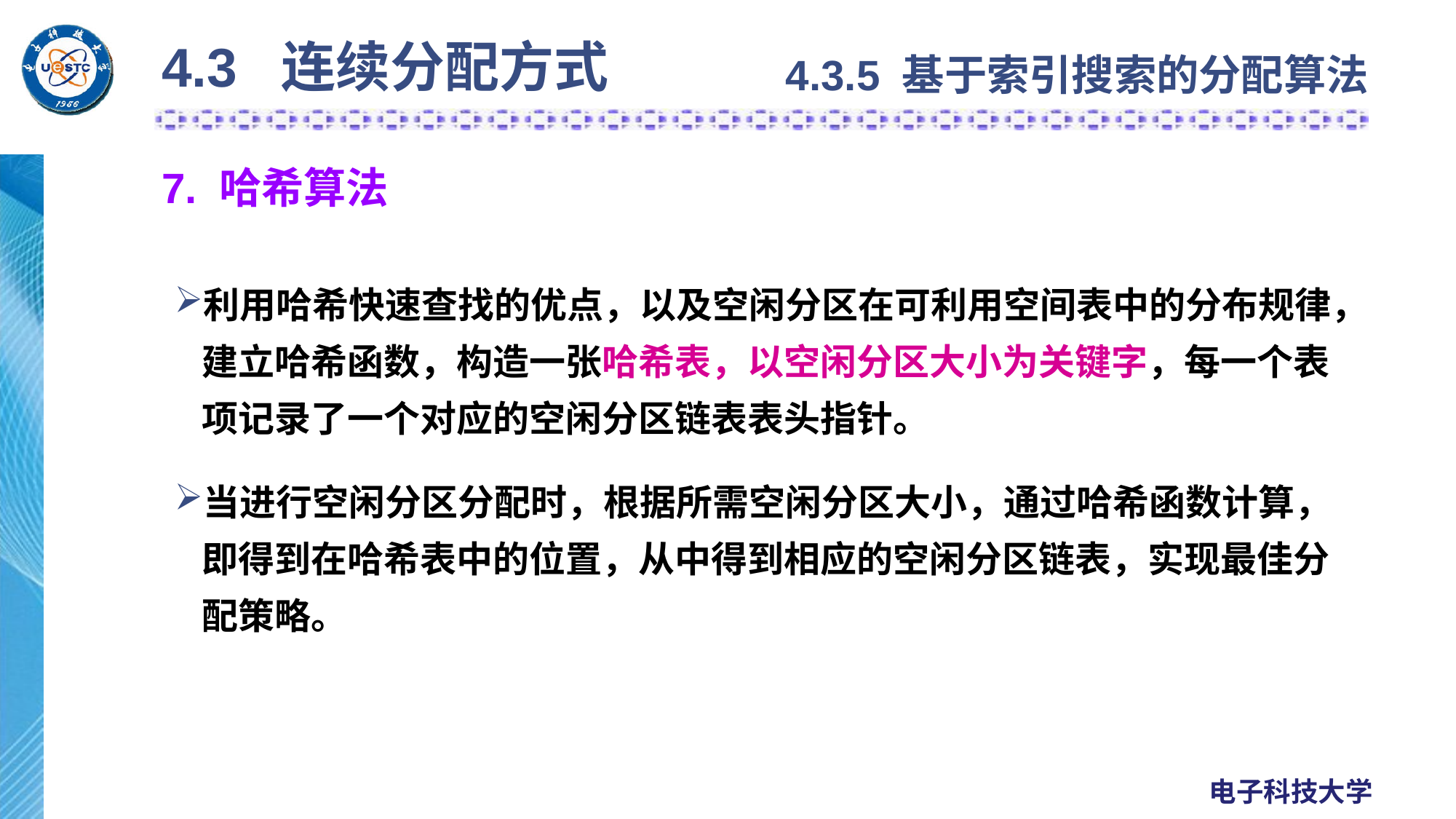

4.3  连续分配方式
4.3.5 基于索引搜索的分配算法
7. 哈希算法
利用哈希快速查找的优点，以及空闲分区在可利用空间表中的分布规律，建立哈希函数，构造一张哈希表，以空闲分区大小为关键字，每一个表项记录了一个对应的空闲分区链表表头指针。
当进行空闲分区分配时，根据所需空闲分区大小，通过哈希函数计算，即得到在哈希表中的位置，从中得到相应的空闲分区链表，实现最佳分配策略。